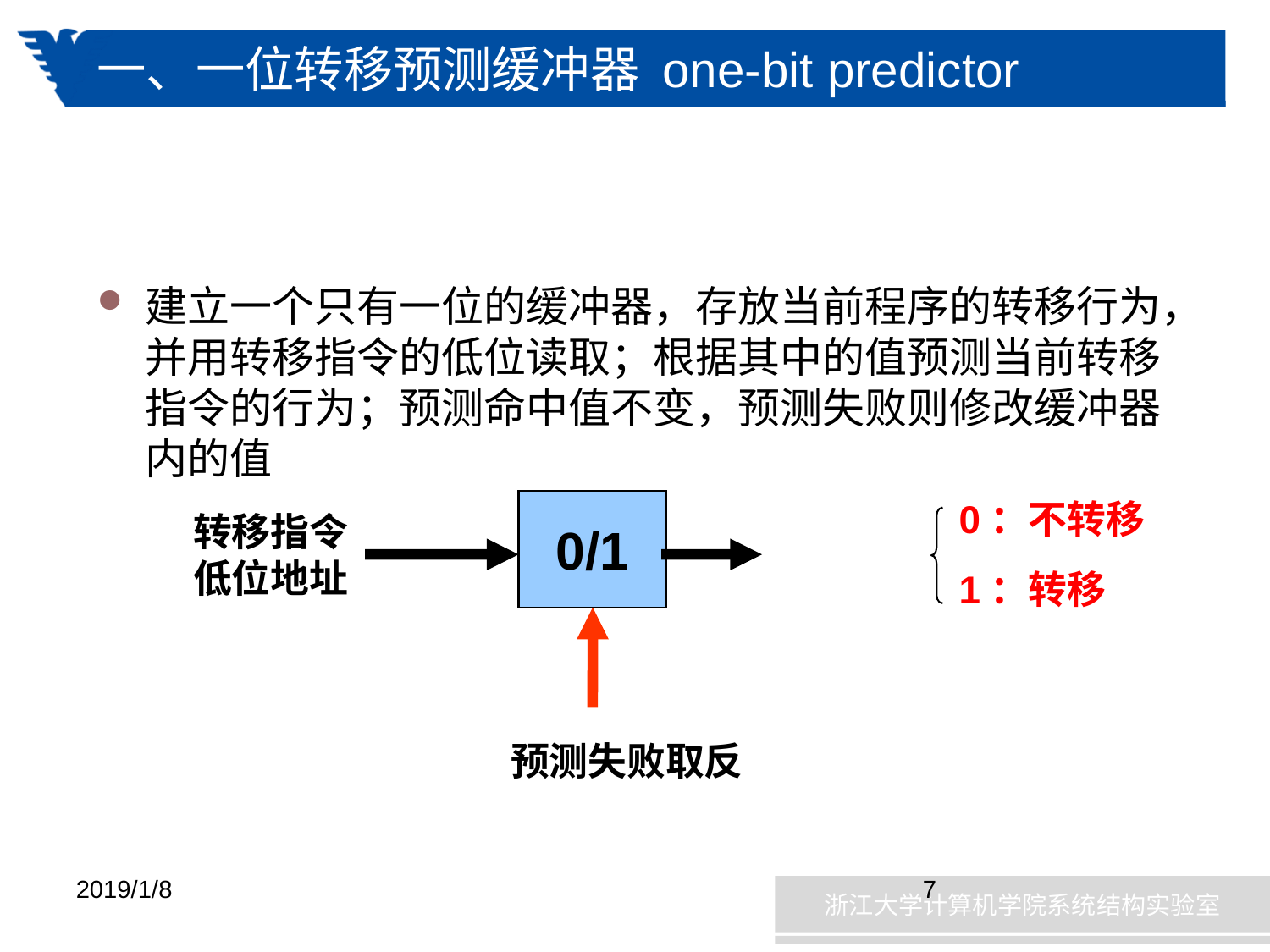

# 一、一位转移预测缓冲器 one-bit predictor

建立一个只有一位的缓冲器，存放当前程序的转移行为，并用转移指令的低位读取；根据其中的值预测当前转移指令的行为；预测命中值不变，预测失败则修改缓冲器内的值
0：不转移
1：转移

预测行为
0/1
转移指令
低位地址

预测失败取反
2019/1/8
7